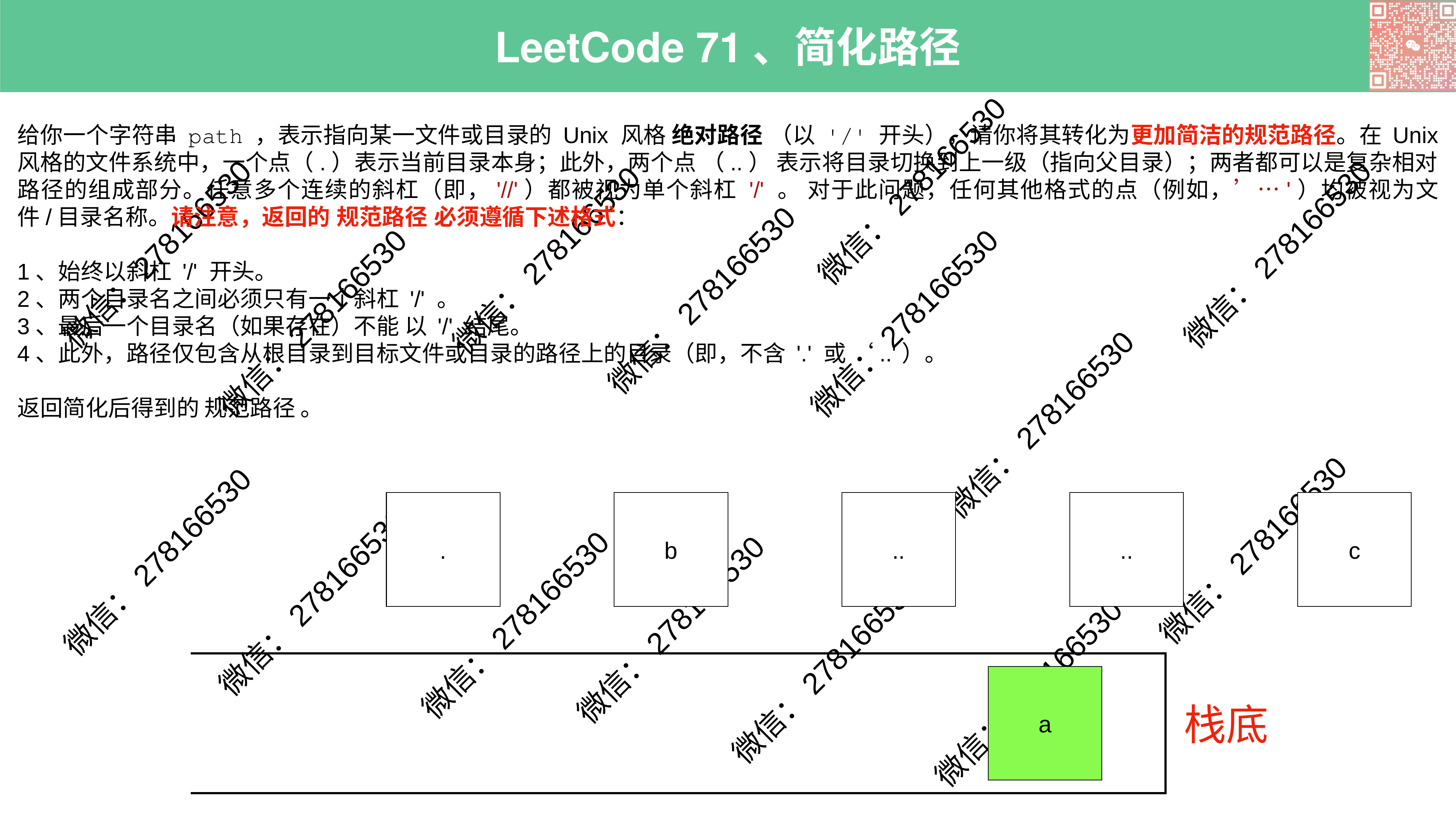

.
b
..
..
c

a
栈底